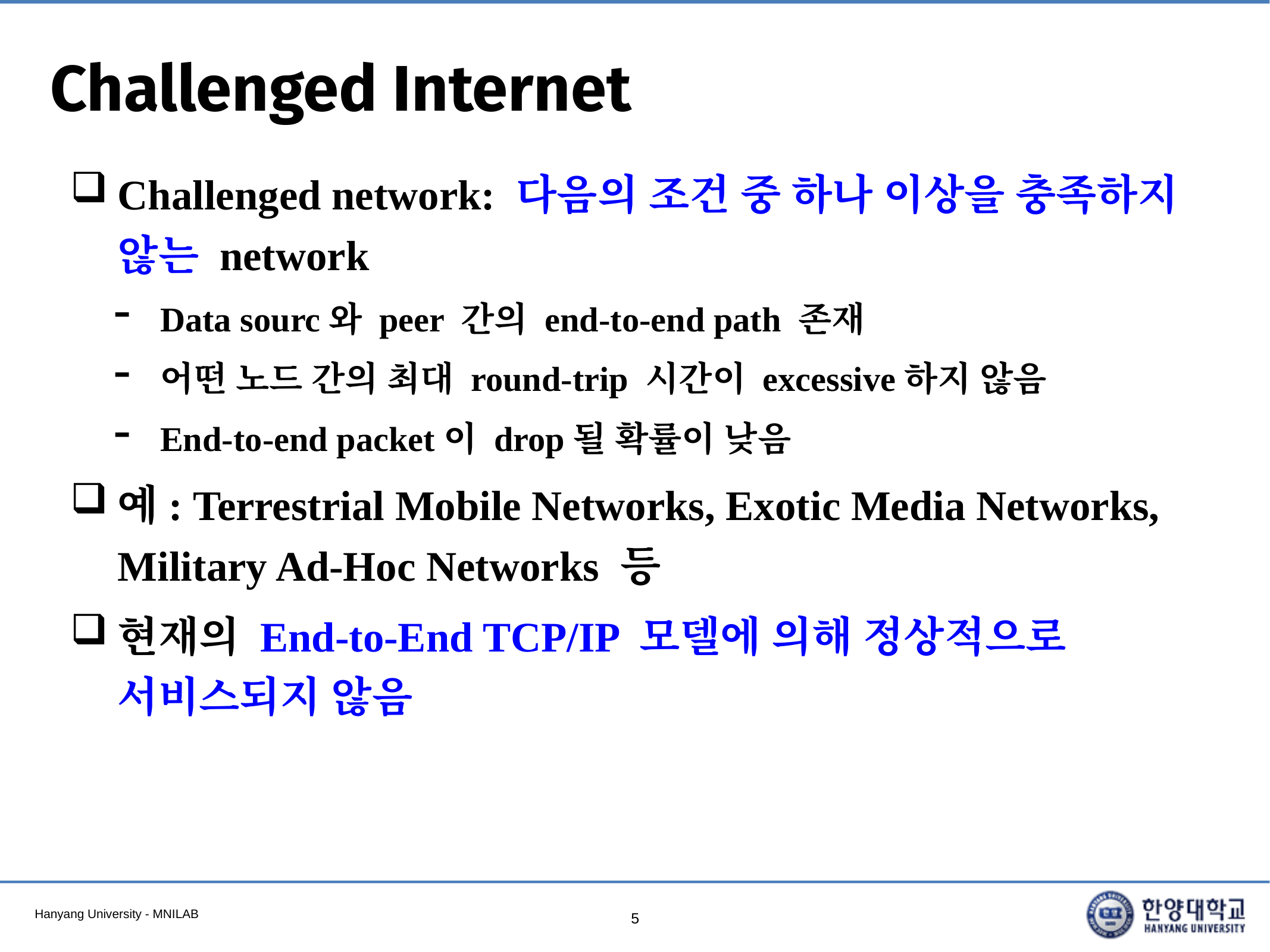

# Challenged Internet
Challenged network: 다음의 조건 중 하나 이상을 충족하지 않는 network
Data sourc와 peer 간의 end-to-end path 존재
어떤 노드 간의 최대 round-trip 시간이 excessive하지 않음
End-to-end packet이 drop될 확률이 낮음
예: Terrestrial Mobile Networks, Exotic Media Networks, Military Ad-Hoc Networks 등
현재의 End-to-End TCP/IP 모델에 의해 정상적으로 서비스되지 않음
5